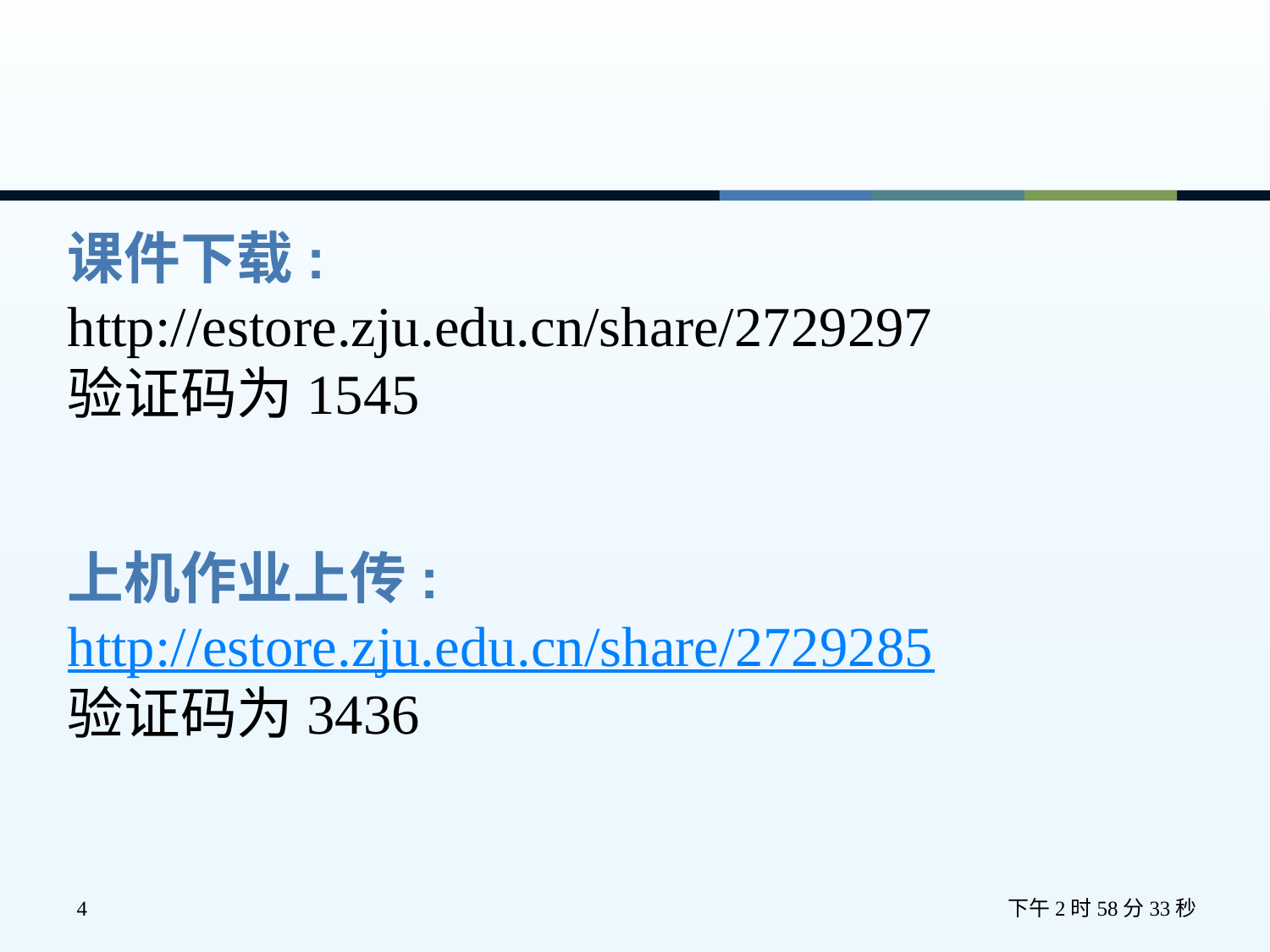

课件下载:
http://estore.zju.edu.cn/share/2729297
验证码为1545

上机作业上传:
http://estore.zju.edu.cn/share/2729285
验证码为3436
4
下午2时58分33秒